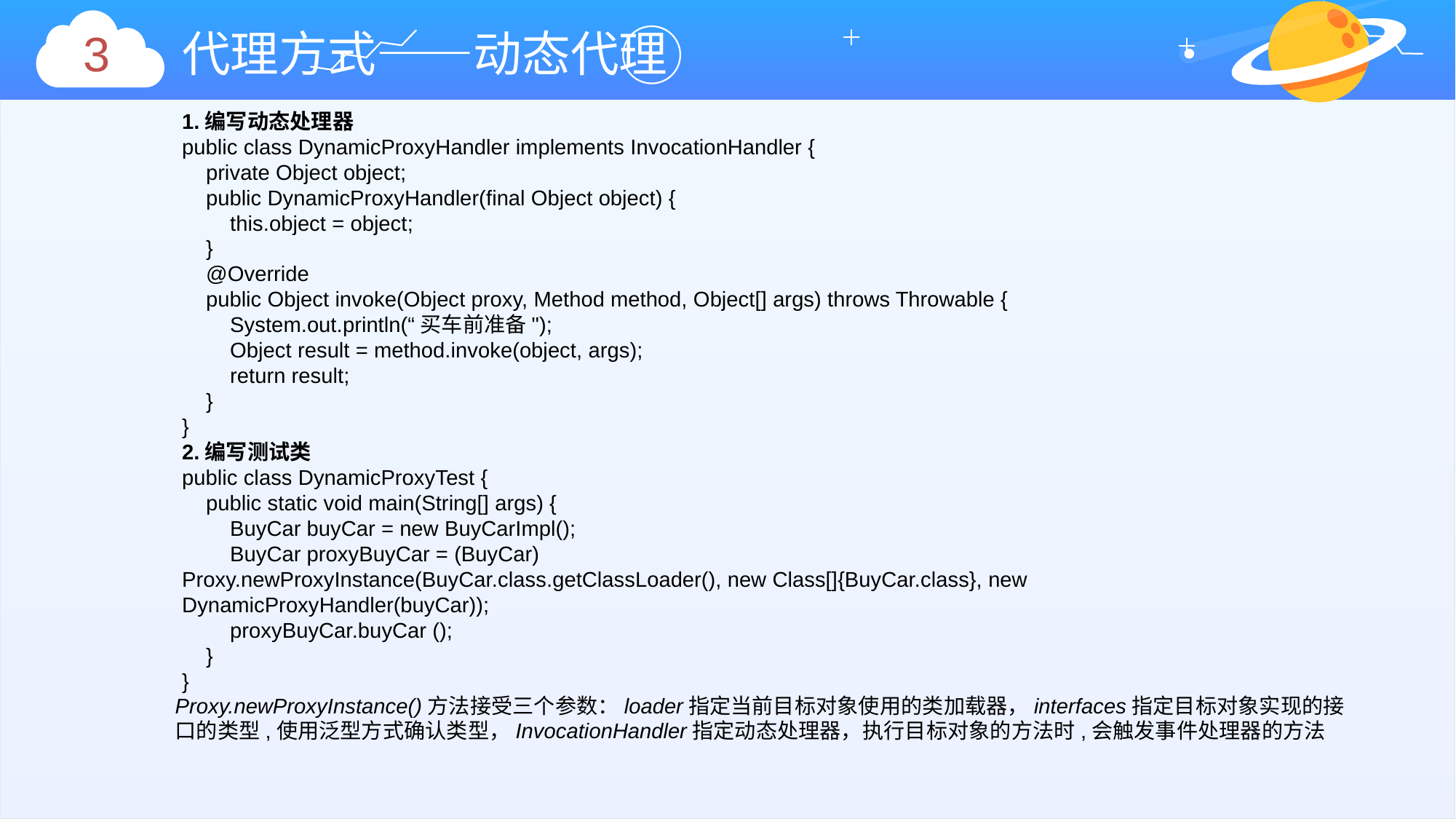

3
代理方式——动态代理
1.编写动态处理器
public class DynamicProxyHandler implements InvocationHandler {
    private Object object;
    public DynamicProxyHandler(final Object object) {
        this.object = object;
    }
    @Override
    public Object invoke(Object proxy, Method method, Object[] args) throws Throwable {
        System.out.println(“买车前准备");
        Object result = method.invoke(object, args);
        return result;
    }
}
2.编写测试类
public class DynamicProxyTest {
    public static void main(String[] args) {
        BuyCar buyCar = new BuyCarImpl();
        BuyCar proxyBuyCar = (BuyCar) Proxy.newProxyInstance(BuyCar.class.getClassLoader(), new Class[]{BuyCar.class}, new DynamicProxyHandler(buyCar));
        proxyBuyCar.buyCar ();
    }
}
Proxy.newProxyInstance()方法接受三个参数：loader指定当前目标对象使用的类加载器，interfaces指定目标对象实现的接口的类型,使用泛型方式确认类型，InvocationHandler指定动态处理器，执行目标对象的方法时,会触发事件处理器的方法